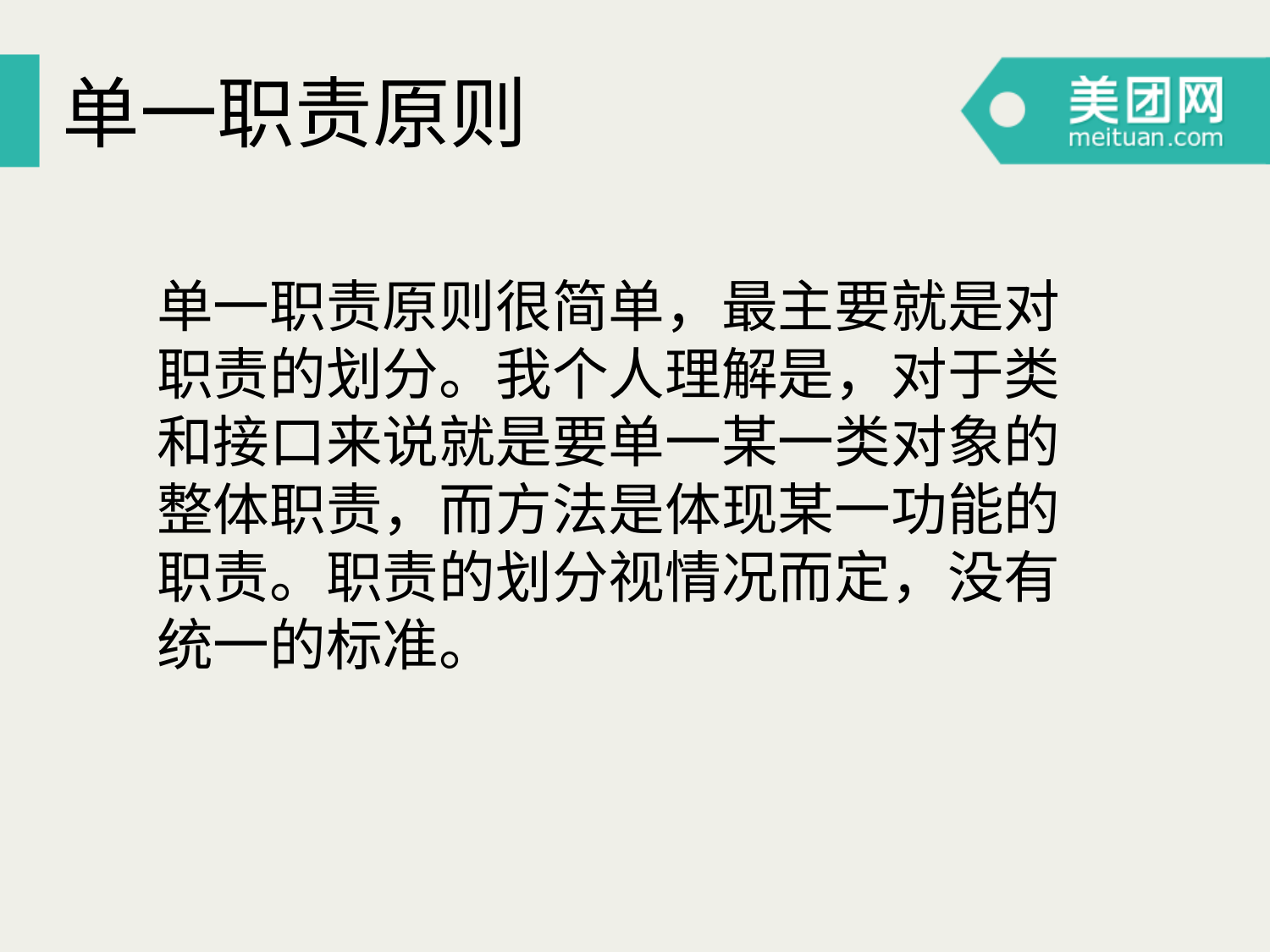

单一职责原则
单一职责原则很简单，最主要就是对职责的划分。我个人理解是，对于类和接口来说就是要单一某一类对象的整体职责，而方法是体现某一功能的职责。职责的划分视情况而定，没有统一的标准。